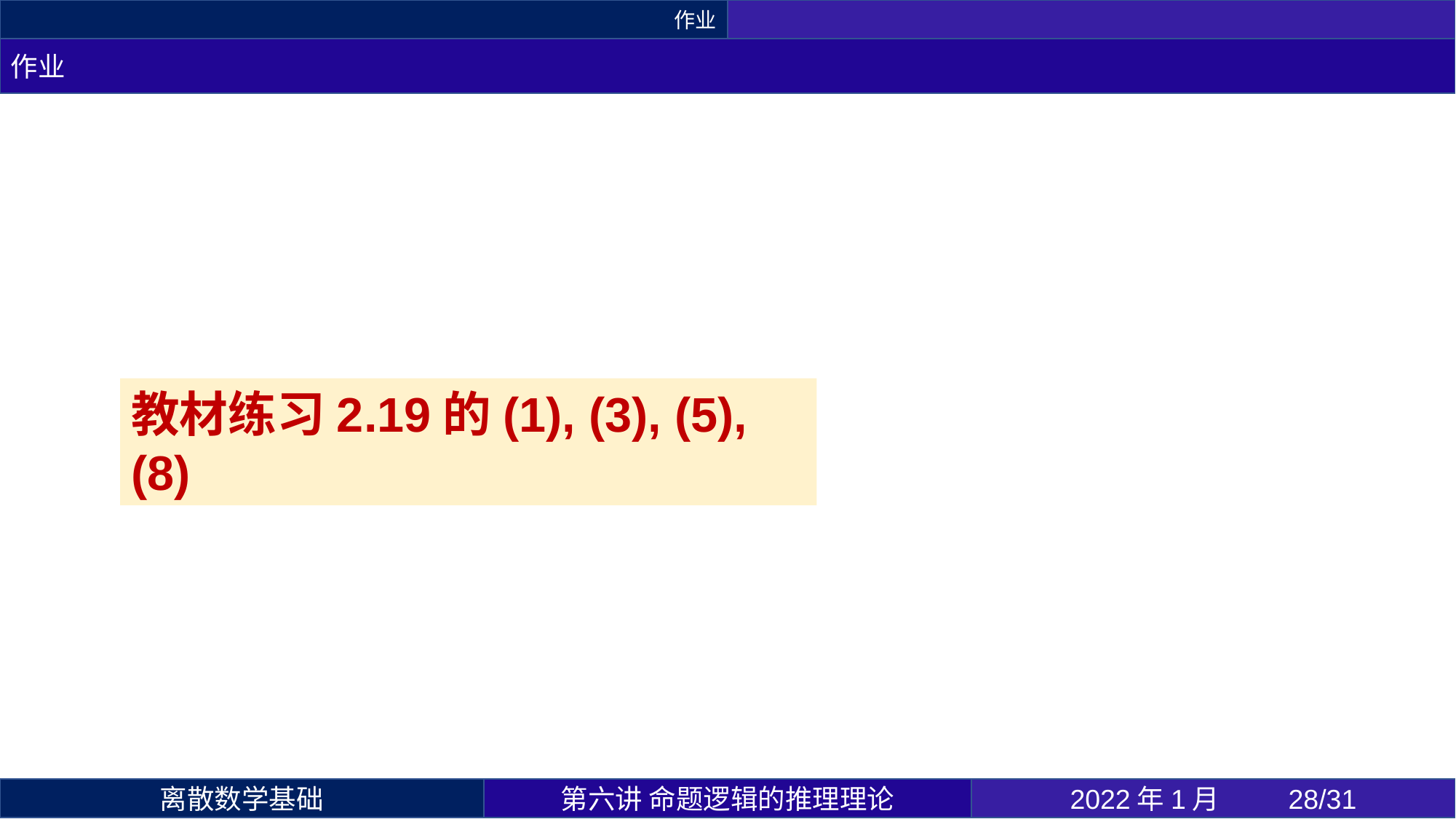

作业
作业
教材练习2.19的(1), (3), (5), (8)
第六讲 命题逻辑的推理理论
2022年1月 	28/31
离散数学基础